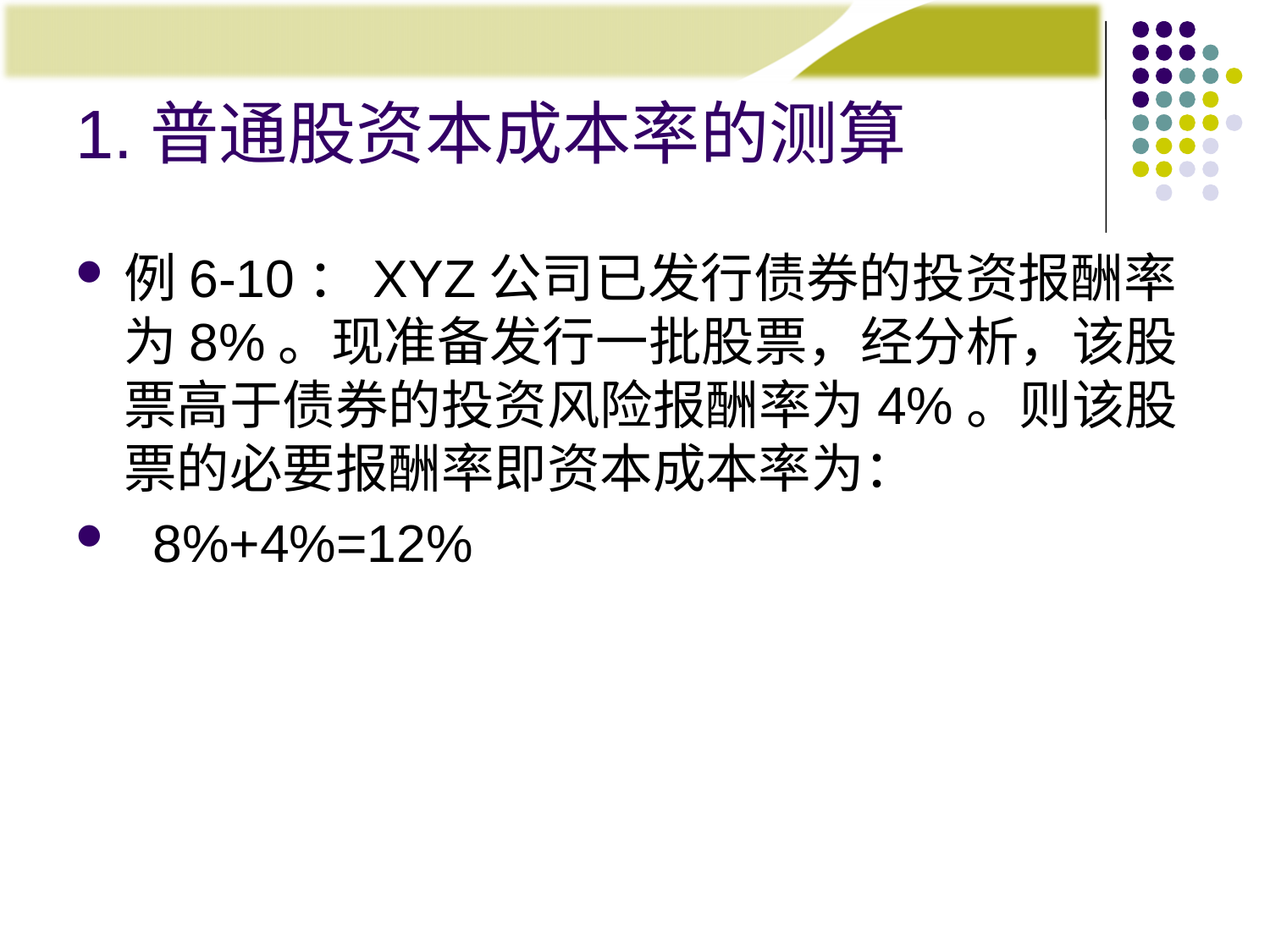

# 1.普通股资本成本率的测算
例6-10：XYZ公司已发行债券的投资报酬率为8%。现准备发行一批股票，经分析，该股票高于债券的投资风险报酬率为4%。则该股票的必要报酬率即资本成本率为：
  8%+4%=12%